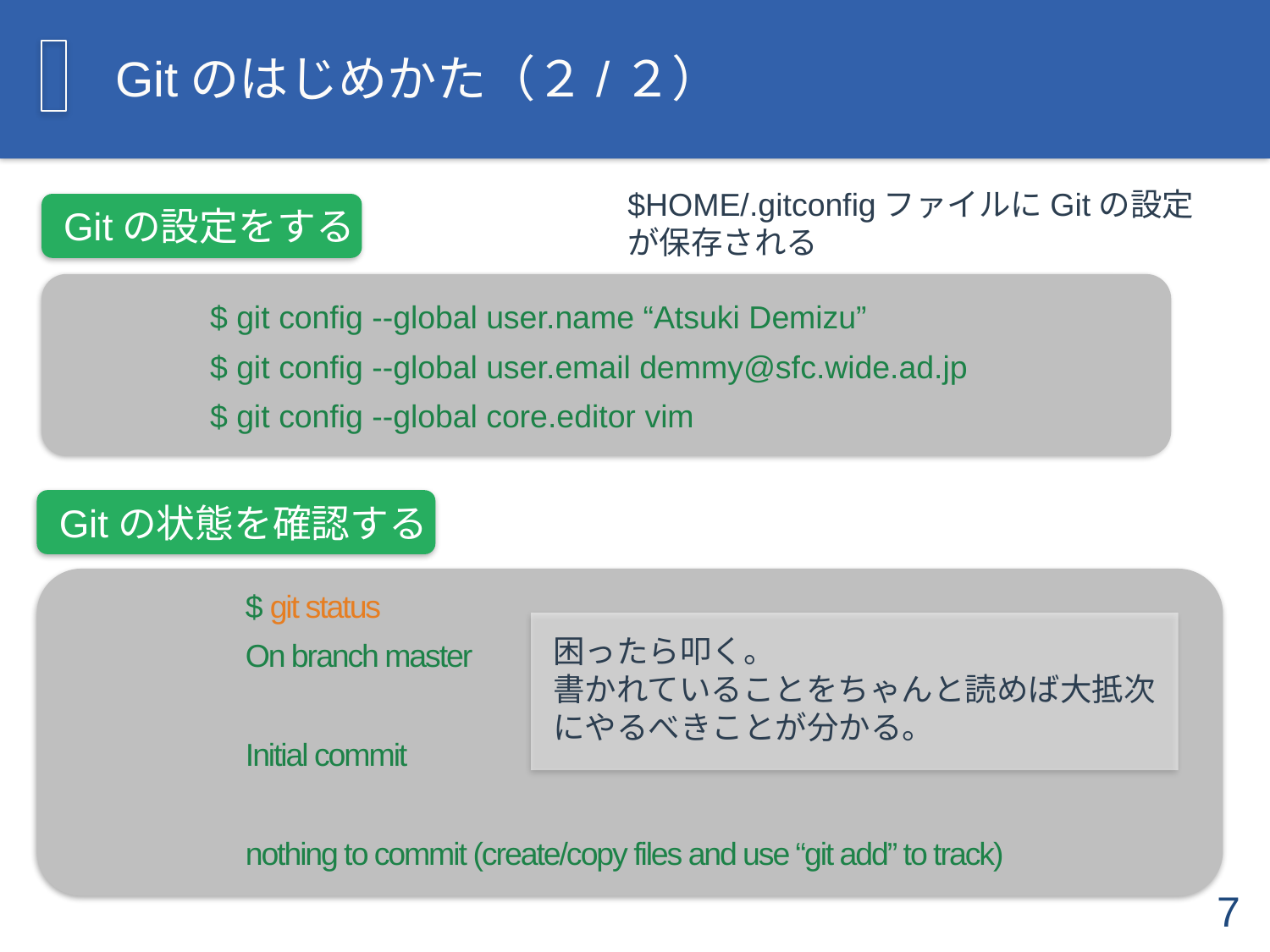

# Gitのはじめかた（２/２）
$HOME/.gitconfigファイルにGitの設定が保存される

Gitの設定をする

$ git config --global user.name “Atsuki Demizu”
$ git config --global user.email demmy@sfc.wide.ad.jp
$ git config --global core.editor vim

Gitの状態を確認する

$ git status
On branch master

Initial commit

nothing to commit (create/copy files and use “git add” to track)

困ったら叩く。
書かれていることをちゃんと読めば大抵次にやるべきことが分かる。
7